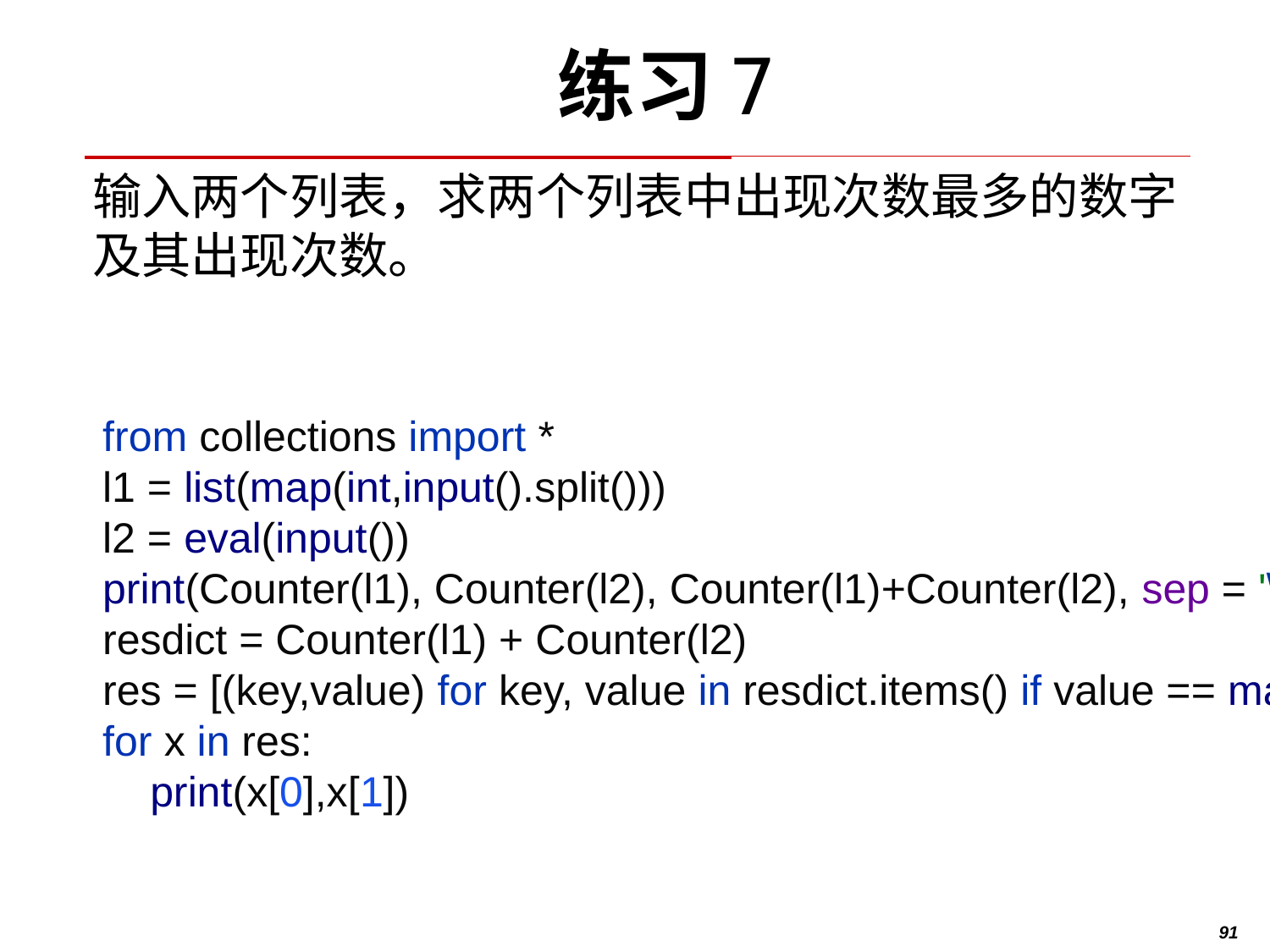

# 练习7
输入两个列表，求两个列表中出现次数最多的数字及其出现次数。
from collections import *
l1 = list(map(int,input().split()))
l2 = eval(input())
print(Counter(l1), Counter(l2), Counter(l1)+Counter(l2), sep = '\n')
resdict = Counter(l1) + Counter(l2)
res = [(key,value) for key, value in resdict.items() if value == max(resdict.values())]
for x in res:
    print(x[0],x[1])

91